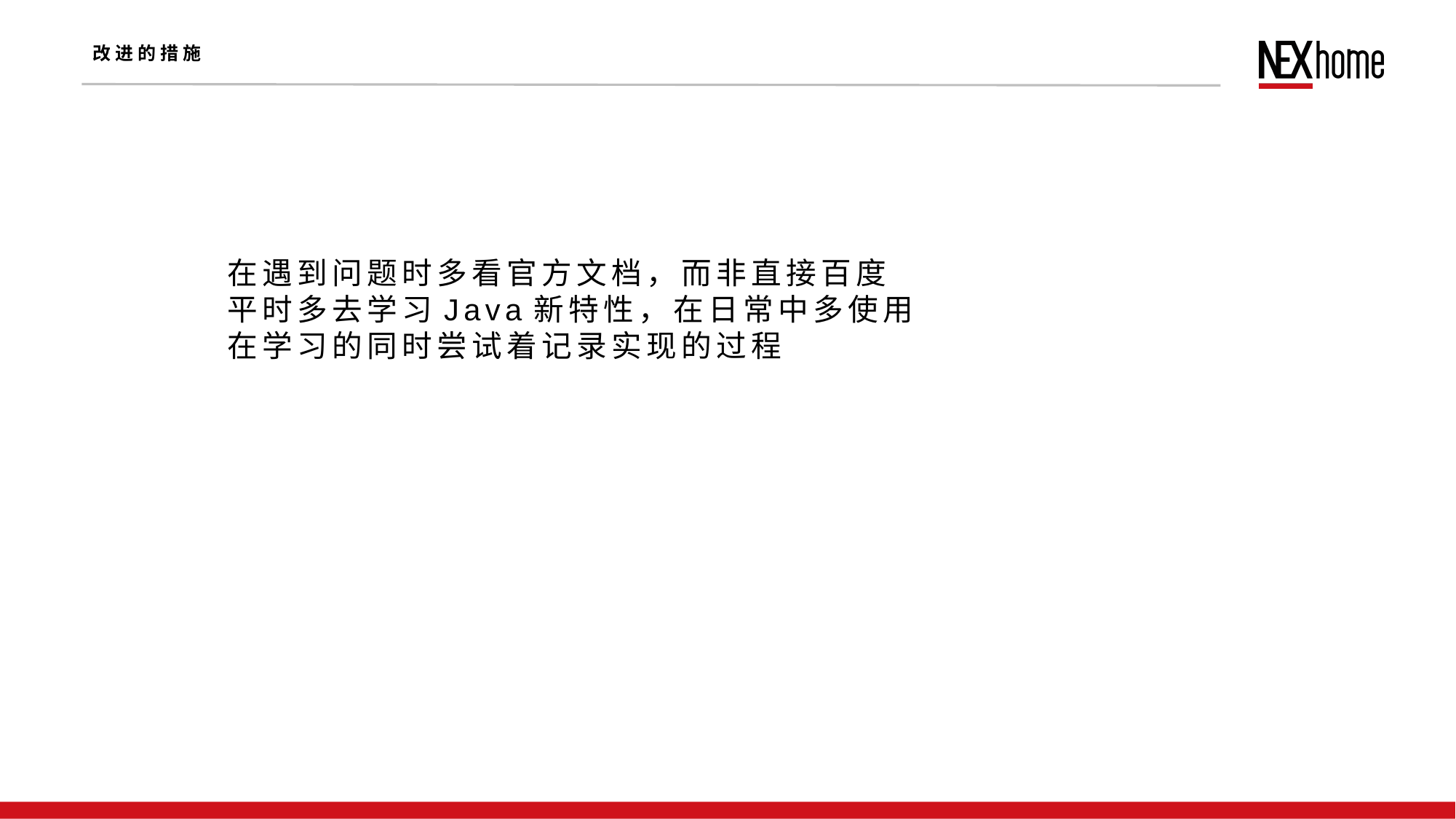

# 改进的措施

在遇到问题时多看官方文档，而非直接百度
平时多去学习Java新特性，在日常中多使用
在学习的同时尝试着记录实现的过程